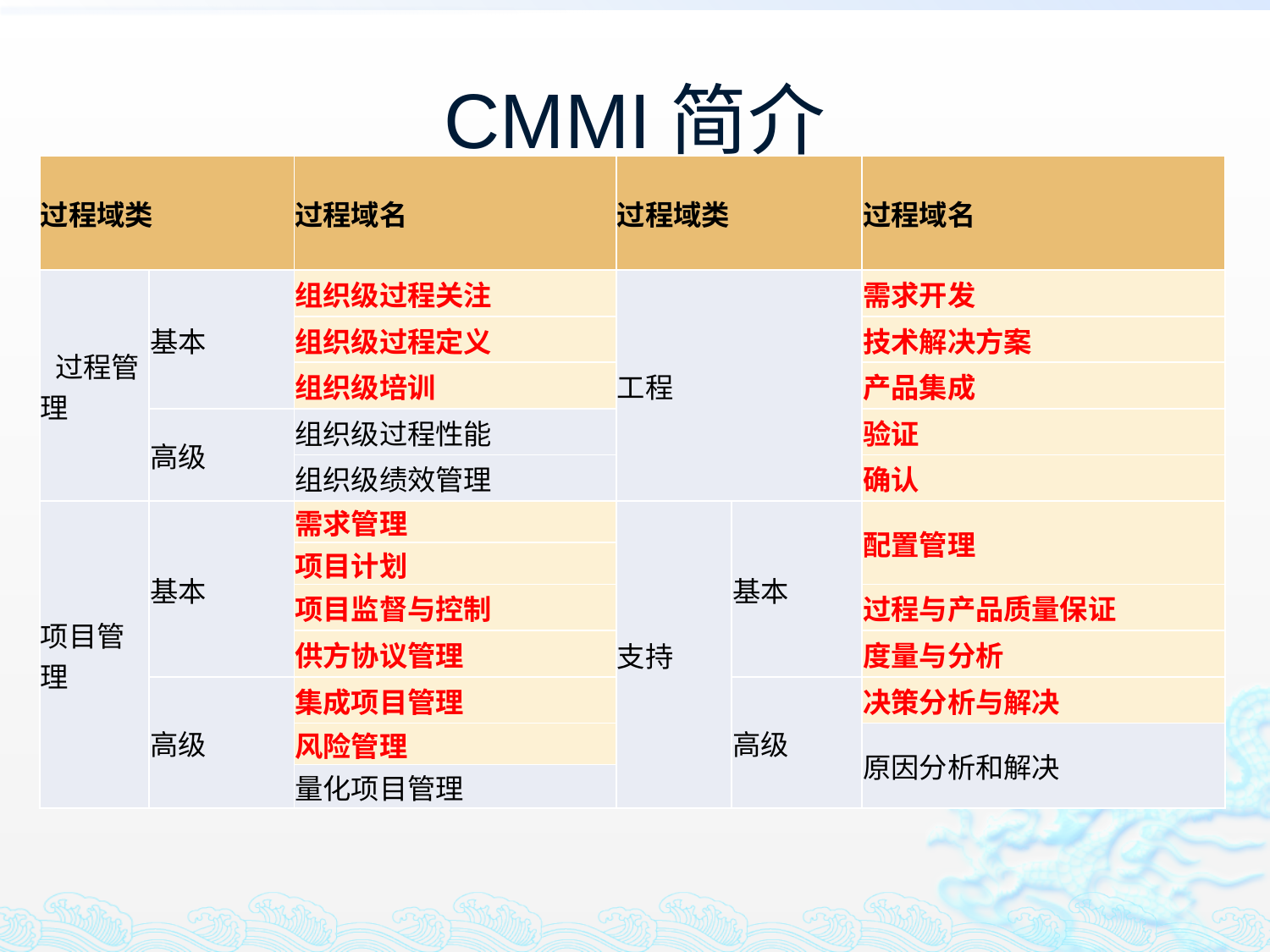

# CMMI简介
| 过程域类 |  | 过程域名 | 过程域类 |  | 过程域名 |
| --- | --- | --- | --- | --- | --- |
| 过程管理 | 基本 | 组织级过程关注 | 工程 |  | 需求开发 |
|  |  | 组织级过程定义 |  |  | 技术解决方案 |
|  |  | 组织级培训 |  |  | 产品集成 |
|  | 高级 | 组织级过程性能 |  |  | 验证 |
|  |  | 组织级绩效管理 |  |  | 确认 |
| 项目管理 | 基本 | 需求管理 | 支持 | 基本 | 配置管理 |
|  |  | 项目计划 |  |  |  |
|  |  | 项目监督与控制 |  |  | 过程与产品质量保证 |
|  |  | 供方协议管理 |  |  | 度量与分析 |
|  | 高级 | 集成项目管理 |  | 高级 | 决策分析与解决 |
|  |  | 风险管理 |  |  | 原因分析和解决 |
|  |  | 量化项目管理 |  |  |  |